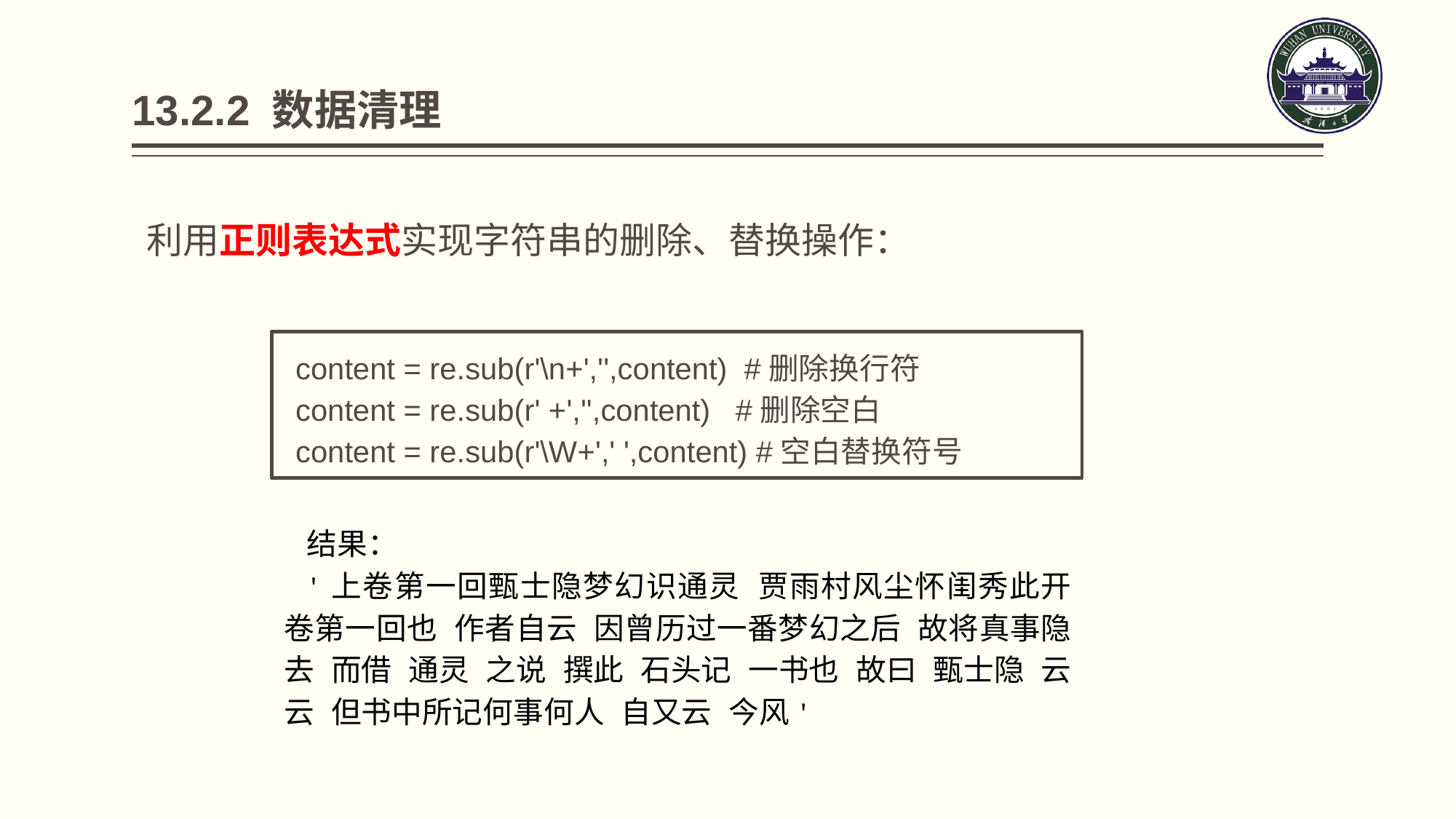

# 13.2.2 数据清理
利用正则表达式实现字符串的删除、替换操作：

content = re.sub(r'\n+','',content)  #删除换行符
content = re.sub(r' +','',content)   #删除空白
content = re.sub(r'\W+',' ',content) #空白替换符号
结果：
'上卷第一回甄士隐梦幻识通灵 贾雨村风尘怀闺秀此开卷第一回也 作者自云 因曾历过一番梦幻之后 故将真事隐去 而借 通灵 之说 撰此 石头记 一书也 故曰 甄士隐 云云 但书中所记何事何人 自又云 今风'